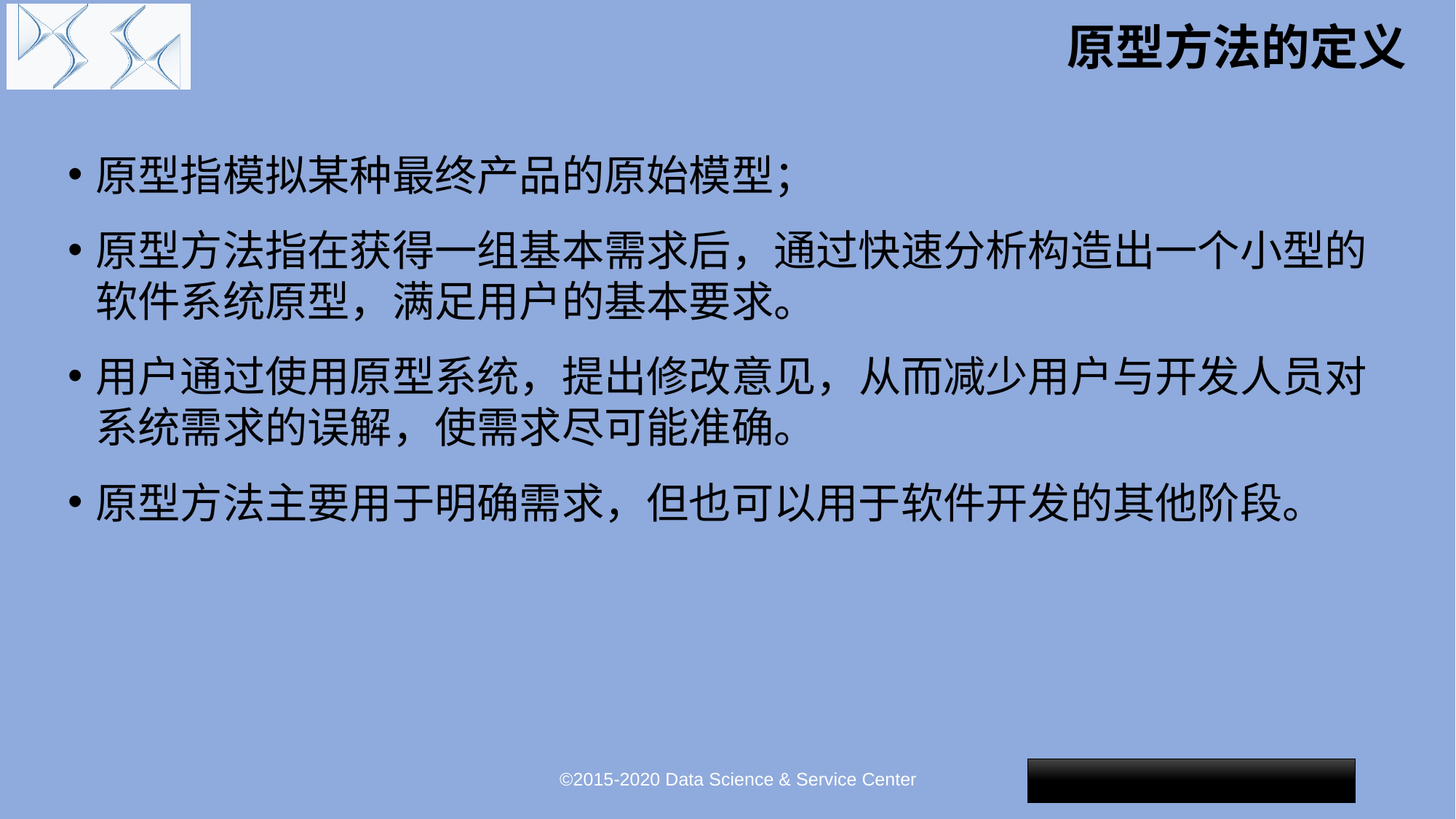

# 原型方法的定义
原型指模拟某种最终产品的原始模型；
原型方法指在获得一组基本需求后，通过快速分析构造出一个小型的软件系统原型，满足用户的基本要求。
用户通过使用原型系统，提出修改意见，从而减少用户与开发人员对系统需求的误解，使需求尽可能准确。
原型方法主要用于明确需求，但也可以用于软件开发的其他阶段。

©2015-2020 Data Science & Service Center
29